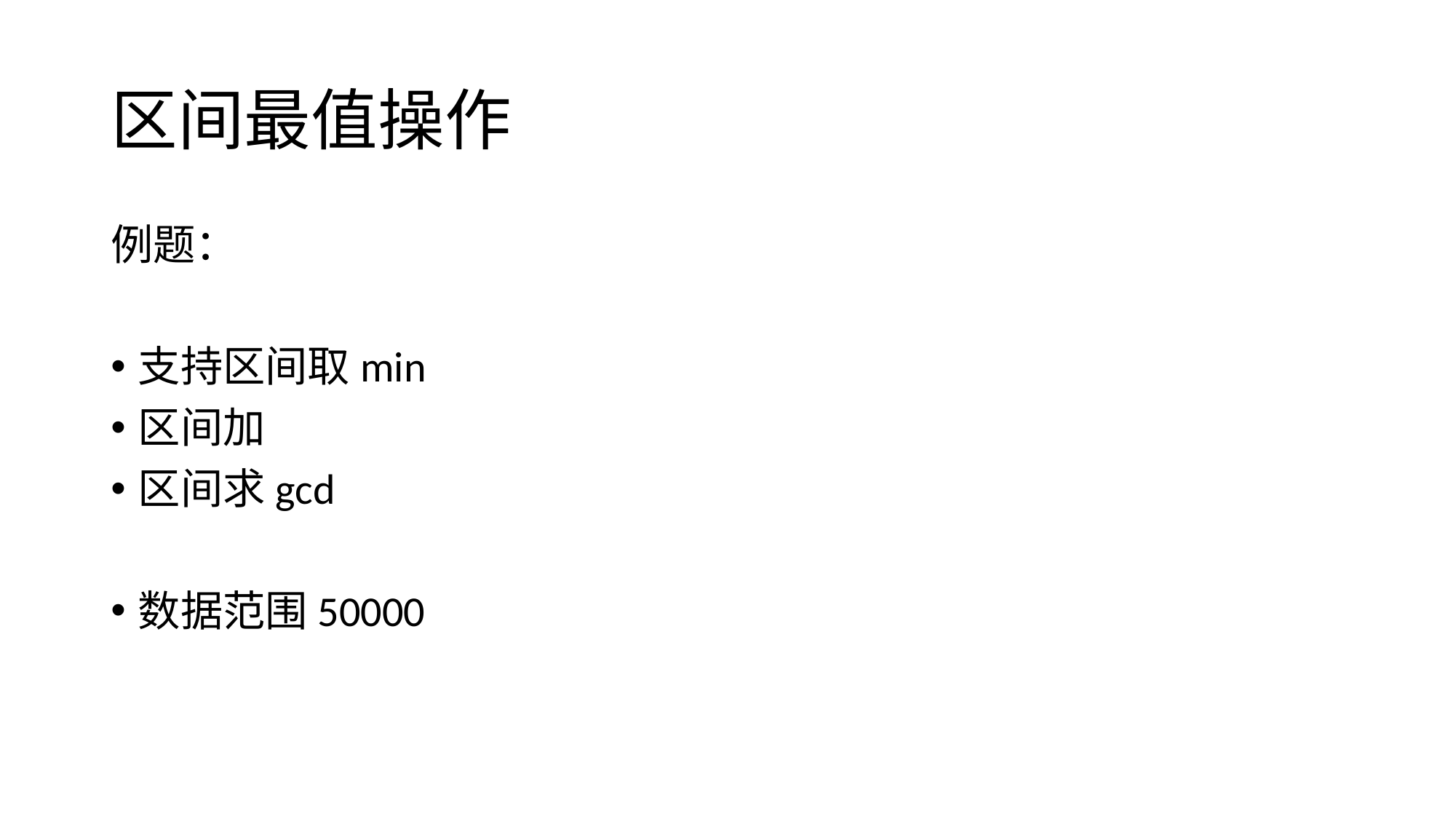

# 区间最值操作
例题：

支持区间取min
区间加
区间求gcd

数据范围50000